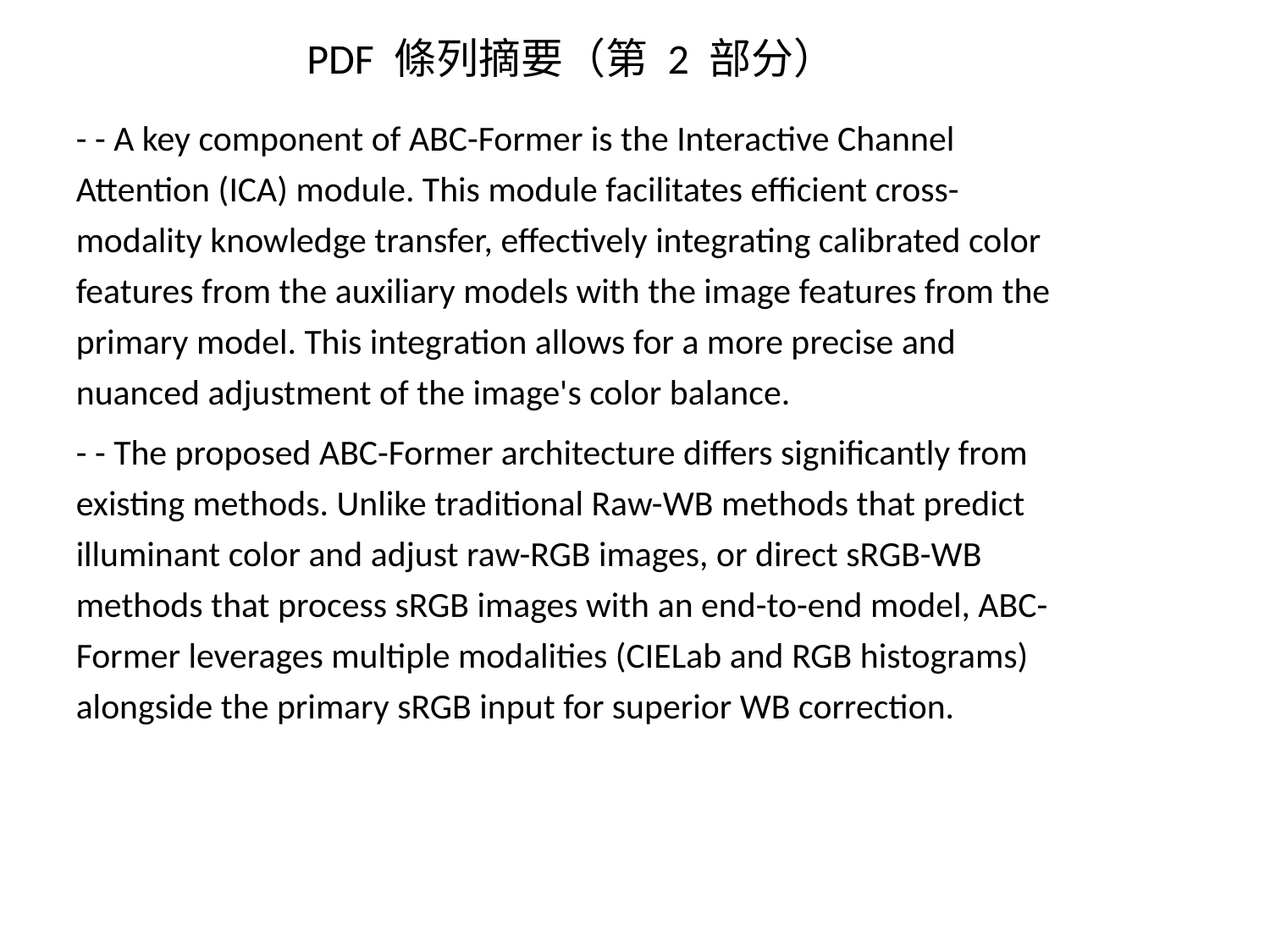

PDF 條列摘要（第 2 部分）

- - A key component of ABC-Former is the Interactive Channel Attention (ICA) module. This module facilitates efficient cross-modality knowledge transfer, effectively integrating calibrated color features from the auxiliary models with the image features from the primary model. This integration allows for a more precise and nuanced adjustment of the image's color balance.
- - The proposed ABC-Former architecture differs significantly from existing methods. Unlike traditional Raw-WB methods that predict illuminant color and adjust raw-RGB images, or direct sRGB-WB methods that process sRGB images with an end-to-end model, ABC-Former leverages multiple modalities (CIELab and RGB histograms) alongside the primary sRGB input for superior WB correction.